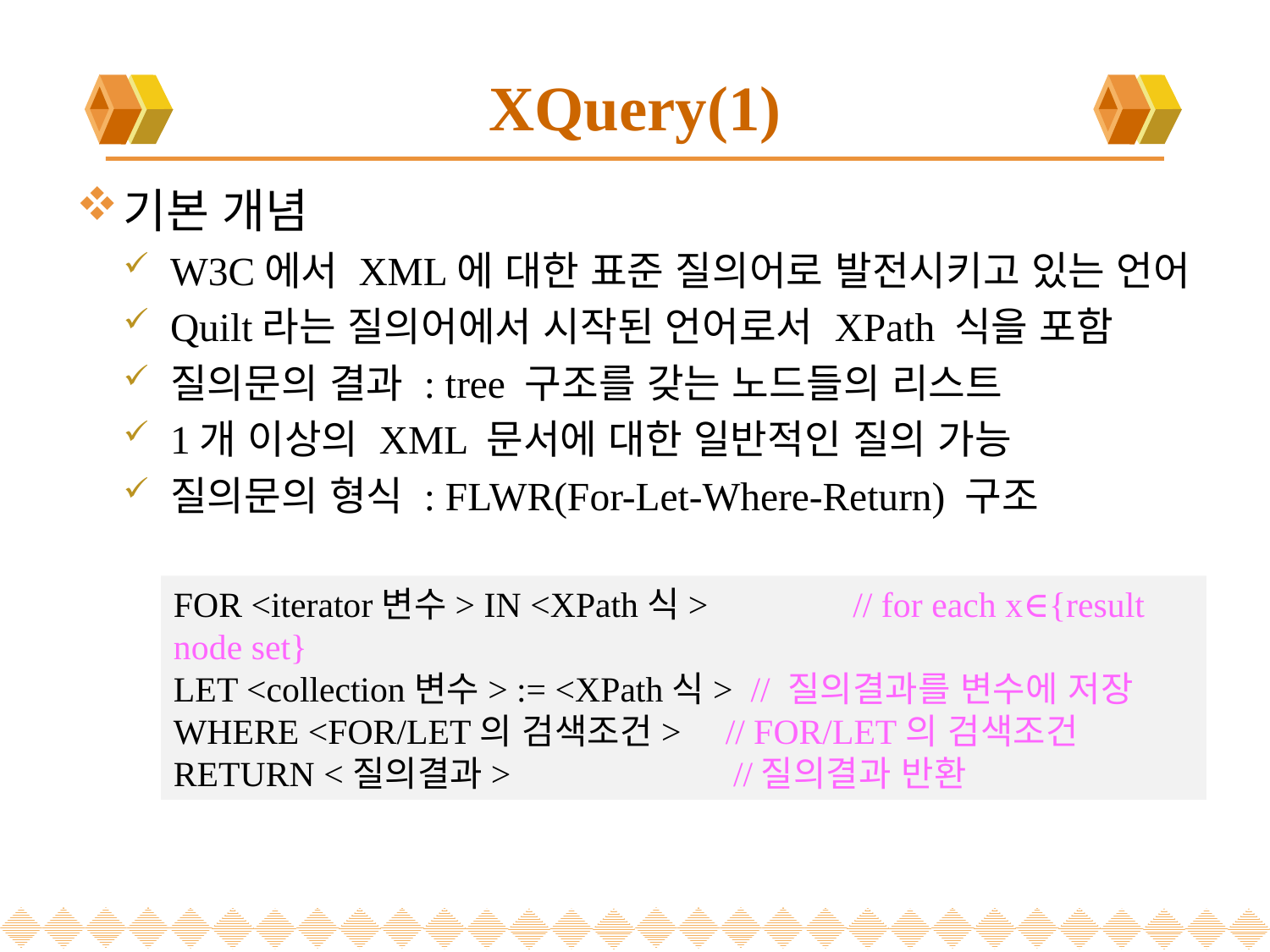

# XQuery(1)
기본 개념
W3C에서 XML에 대한 표준 질의어로 발전시키고 있는 언어
Quilt라는 질의어에서 시작된 언어로서 XPath 식을 포함
질의문의 결과 : tree 구조를 갖는 노드들의 리스트
1개 이상의 XML 문서에 대한 일반적인 질의 가능
질의문의 형식 : FLWR(For-Let-Where-Return) 구조
FOR <iterator변수> IN <XPath식>	     // for each x∈{result node set}
LET <collection변수> := <XPath식>  // 질의결과를 변수에 저장
WHERE <FOR/LET의 검색조건>     // FOR/LET의 검색조건
RETURN <질의결과>                         //질의결과 반환